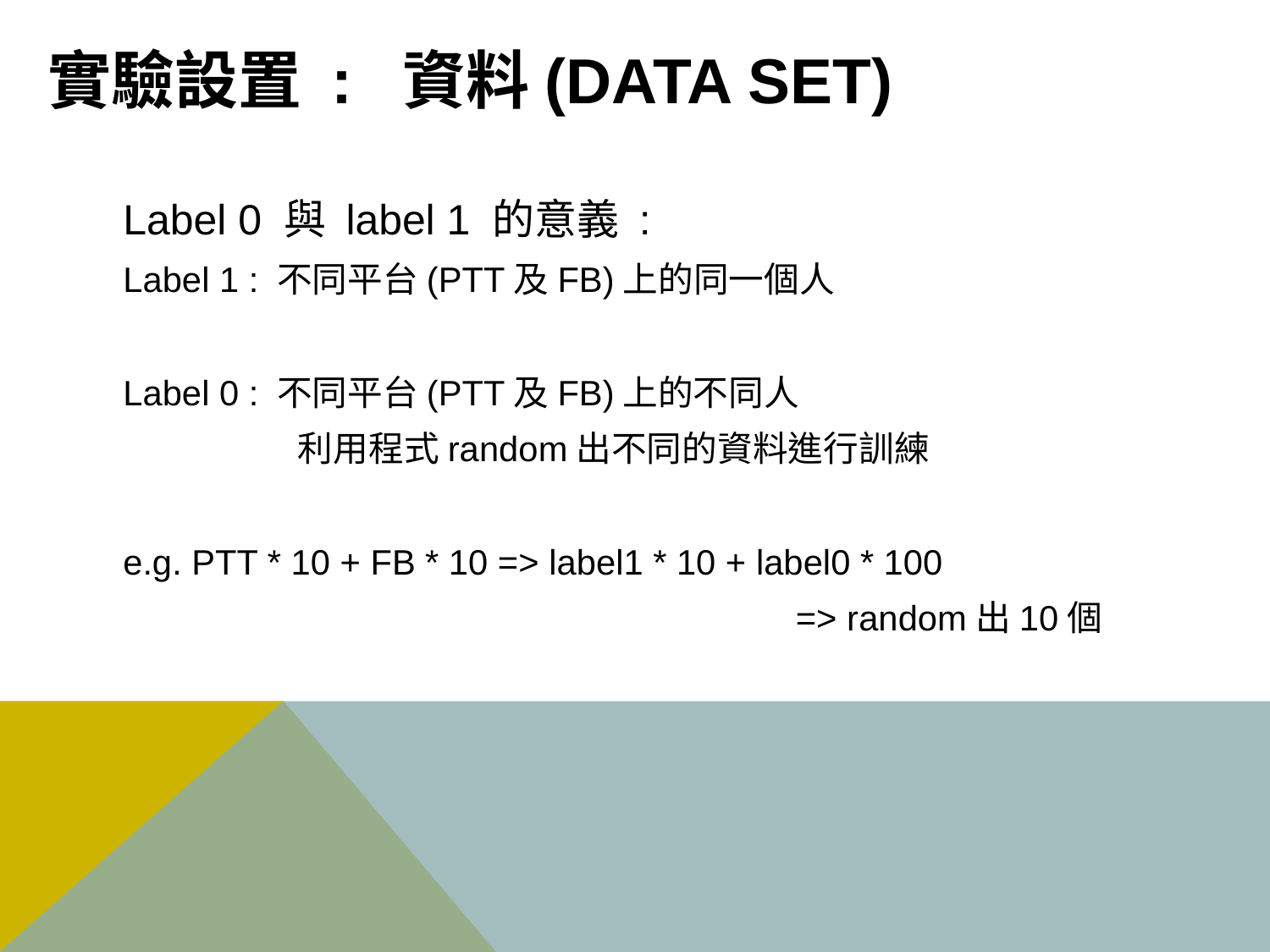

# 實驗設置 :  資料(Data Set)
Label 0 與 label 1 的意義 :
Label 1 : 不同平台(PTT及FB)上的同一個人

Label 0 : 不同平台(PTT及FB)上的不同人
		利用程式random出不同的資料進行訓練

e.g. PTT * 10 + FB * 10 => label1 * 10 + label0 * 100
					            => random出10個